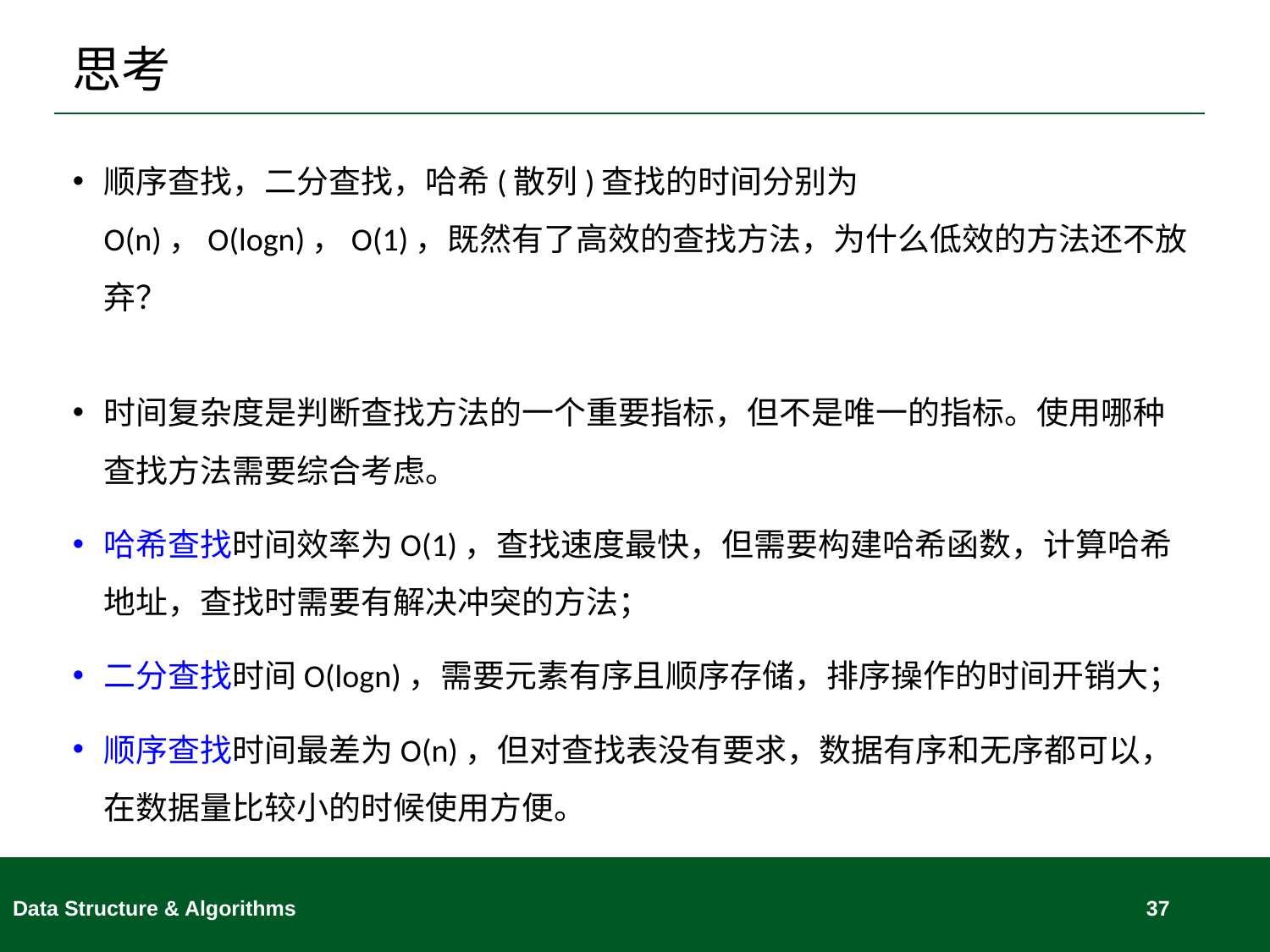

# 思考
顺序查找，二分查找，哈希(散列)查找的时间分别为O(n)，O(logn)，O(1)，既然有了高效的查找方法，为什么低效的方法还不放弃？

时间复杂度是判断查找方法的一个重要指标，但不是唯一的指标。使用哪种查找方法需要综合考虑。
哈希查找时间效率为O(1)，查找速度最快，但需要构建哈希函数，计算哈希地址，查找时需要有解决冲突的方法；
二分查找时间O(logn)，需要元素有序且顺序存储，排序操作的时间开销大；
顺序查找时间最差为O(n)，但对查找表没有要求，数据有序和无序都可以，在数据量比较小的时候使用方便。
Data Structure & Algorithms
37